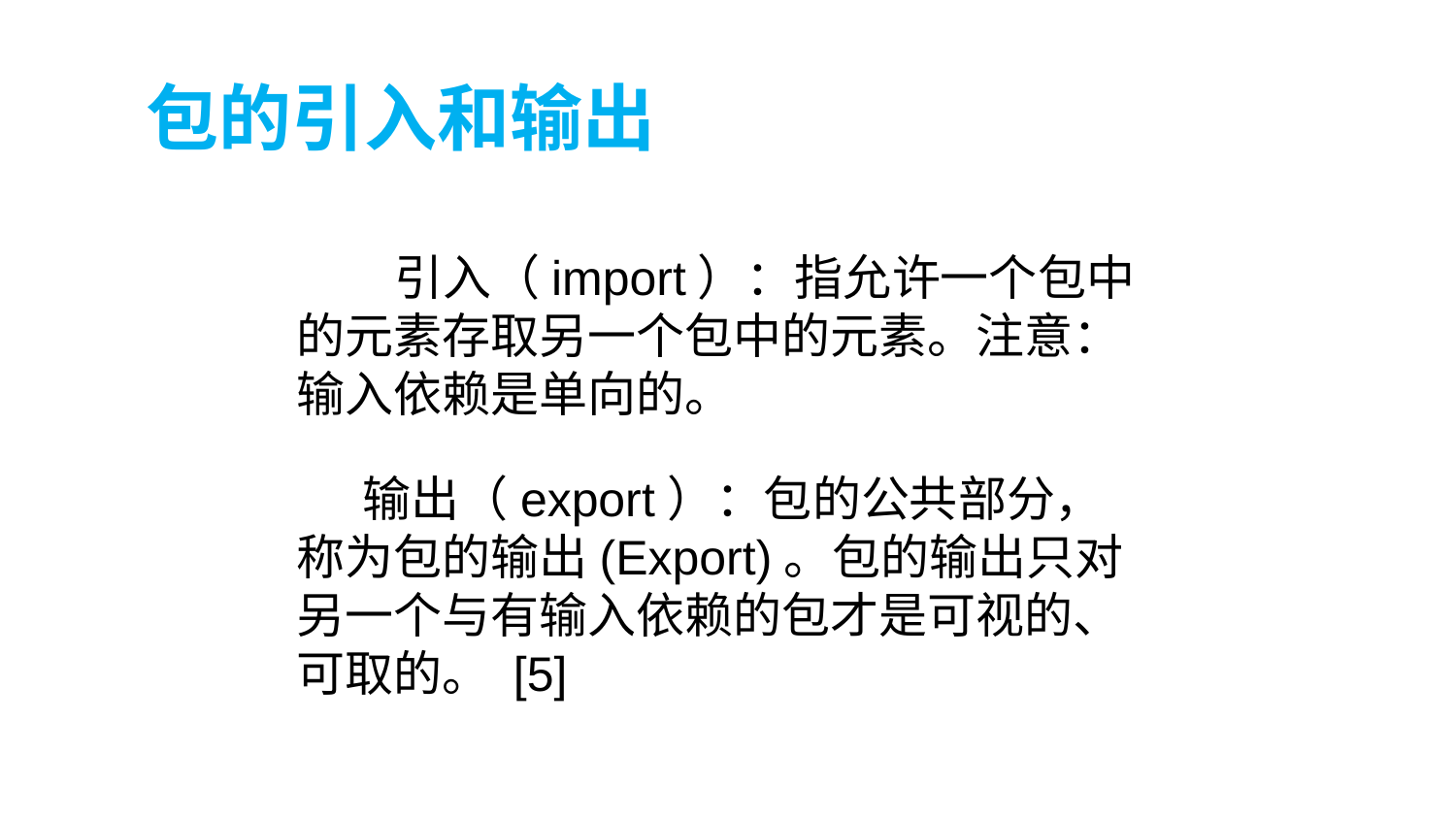

包的引入和输出
                    引入（import）：指允许一个包中的元素存取另一个包中的元素。注意：输入依赖是单向的。
     输出（export）：包的公共部分，
称为包的输出(Export)。包的输出只对
另一个与有输入依赖的包才是可视的、
可取的。 [5]